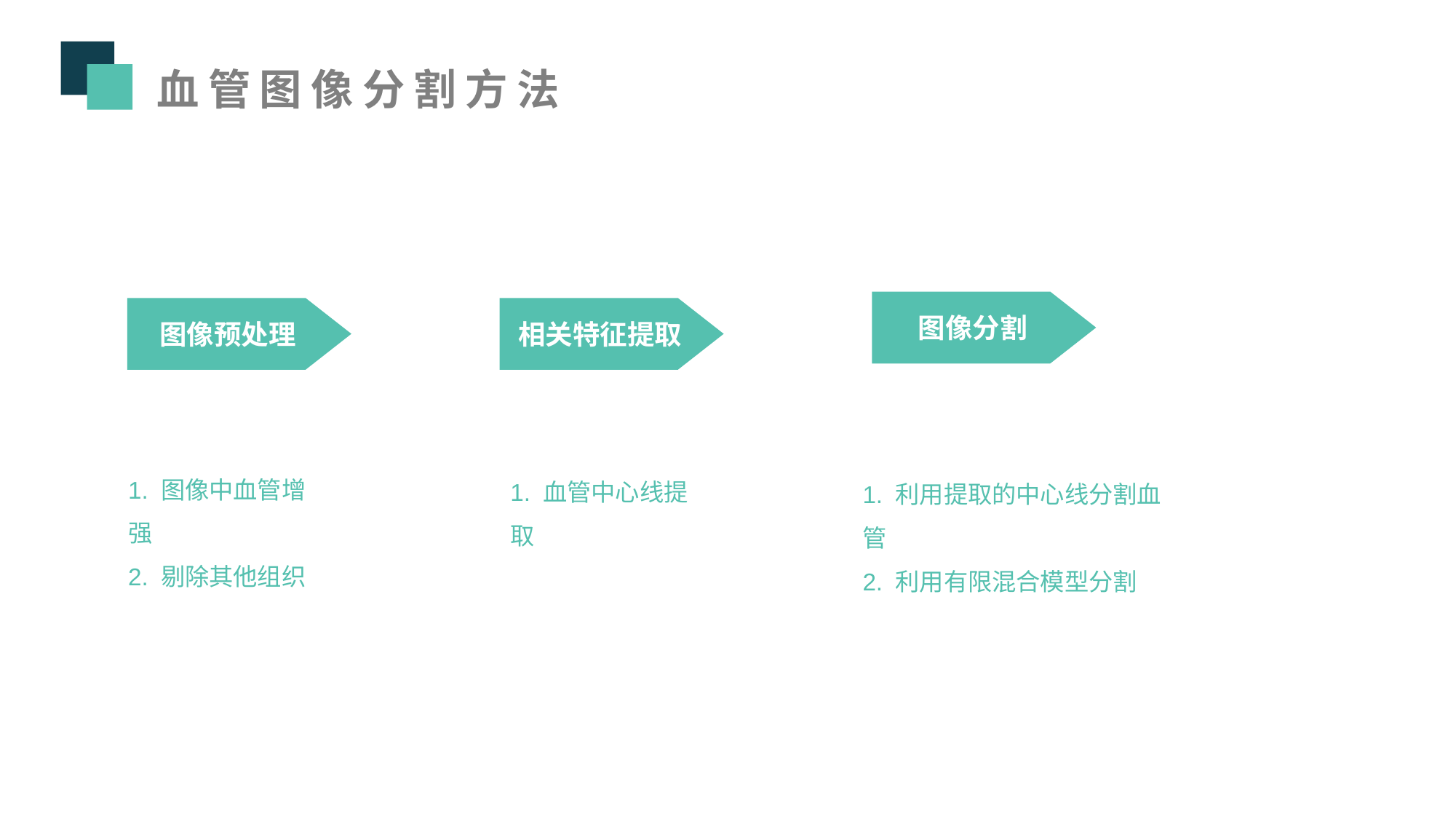

血管图像分割方法

图像分割
1. 利用提取的中心线分割血管
2. 利用有限混合模型分割
图像预处理
1. 图像中血管增强
2. 剔除其他组织
相关特征提取
1. 血管中心线提取